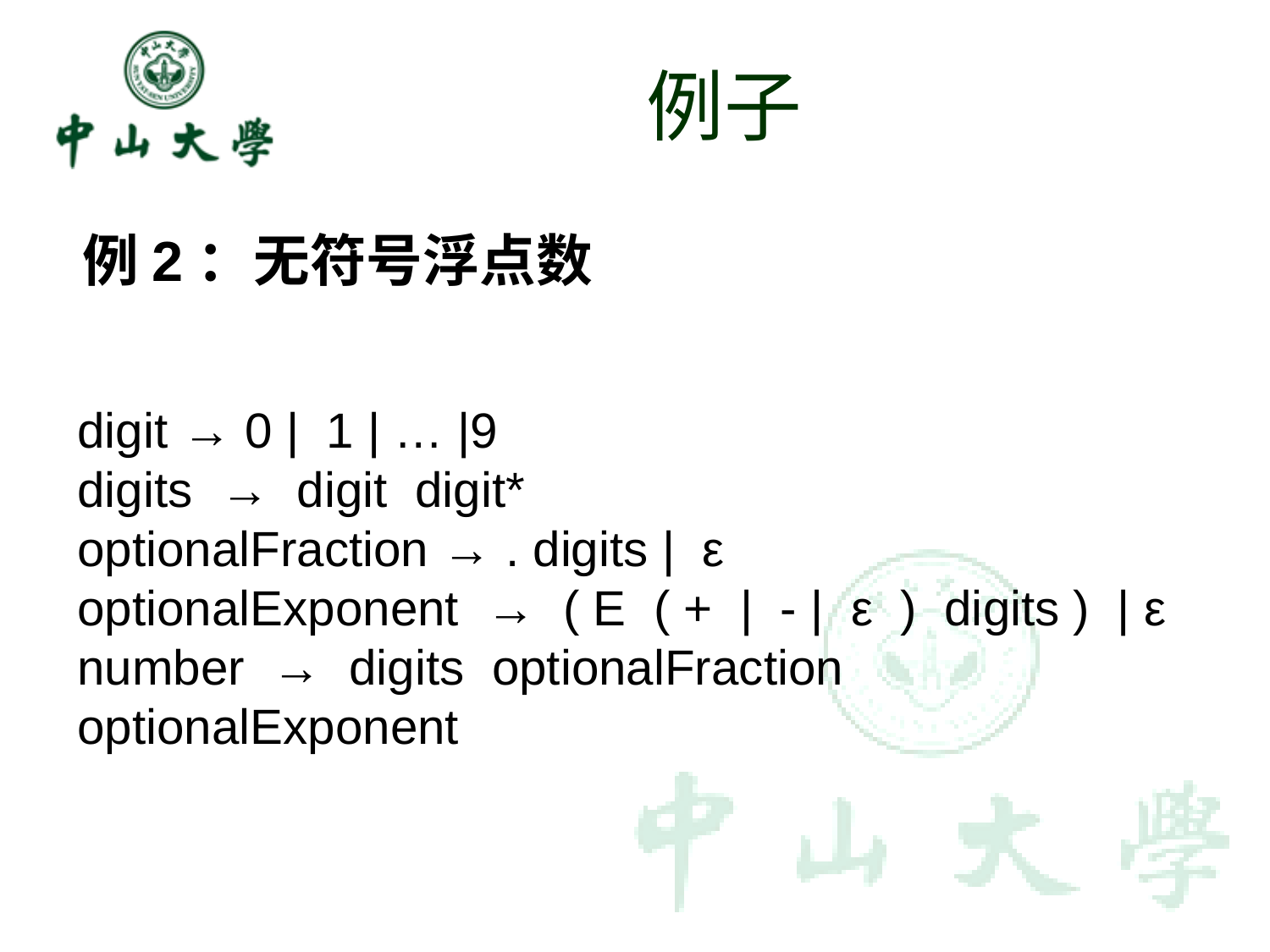

# 例子
例2：无符号浮点数
digit → 0 |  1 | … |9
digits  →  digit  digit*
optionalFraction → . digits |  ε
optionalExponent  →  ( E  ( +  |  - |  ε  )  digits )  | ε
number  →  digits  optionalFraction  optionalExponent